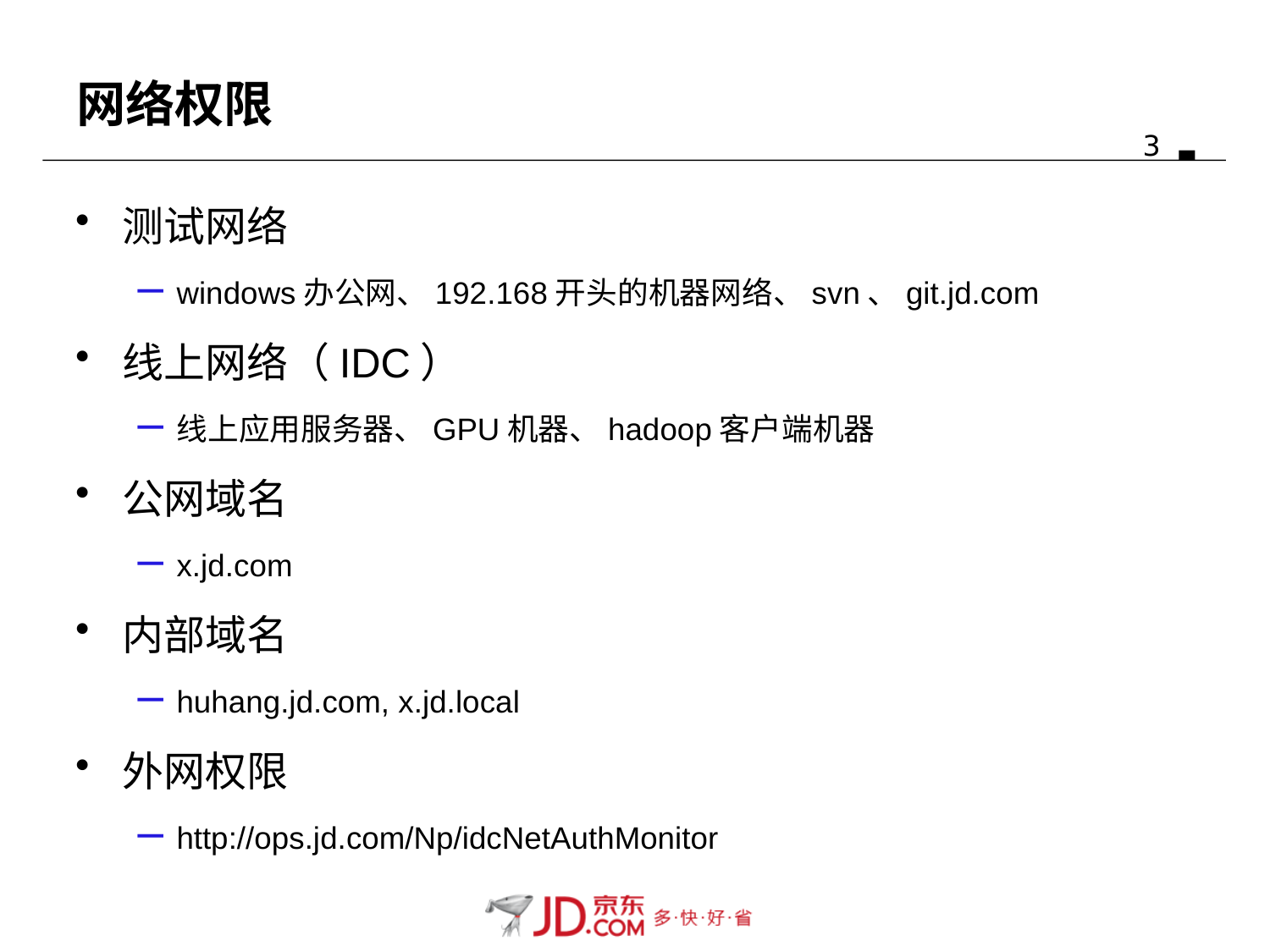

# 网络权限
测试网络
windows办公网、192.168开头的机器网络、svn、git.jd.com
线上网络（IDC）
线上应用服务器、GPU机器、hadoop客户端机器
公网域名
x.jd.com
内部域名
huhang.jd.com, x.jd.local
外网权限
http://ops.jd.com/Np/idcNetAuthMonitor